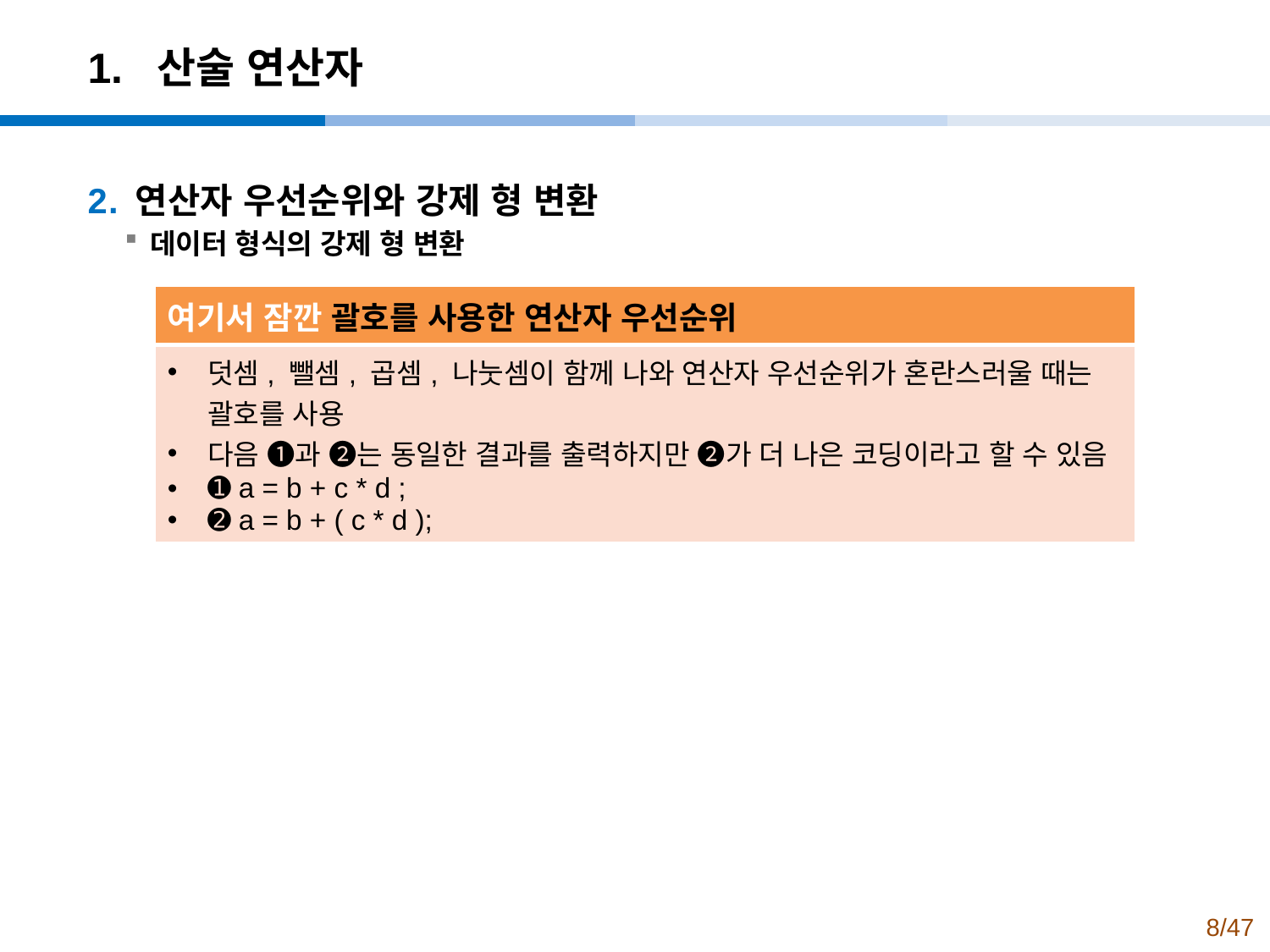

# 1.  산술 연산자
연산자 우선순위와 강제 형 변환
데이터 형식의 강제 형 변환

| 여기서 잠깐 괄호를 사용한 연산자 우선순위 |
| --- |
| 덧셈, 뺄셈, 곱셈, 나눗셈이 함께 나와 연산자 우선순위가 혼란스러울 때는 괄호를 사용 다음 ➊과 ➋는 동일한 결과를 출력하지만 ➋가 더 나은 코딩이라고 할 수 있음 ➊ a = b + c \* d ; ➋ a = b + ( c \* d ); |